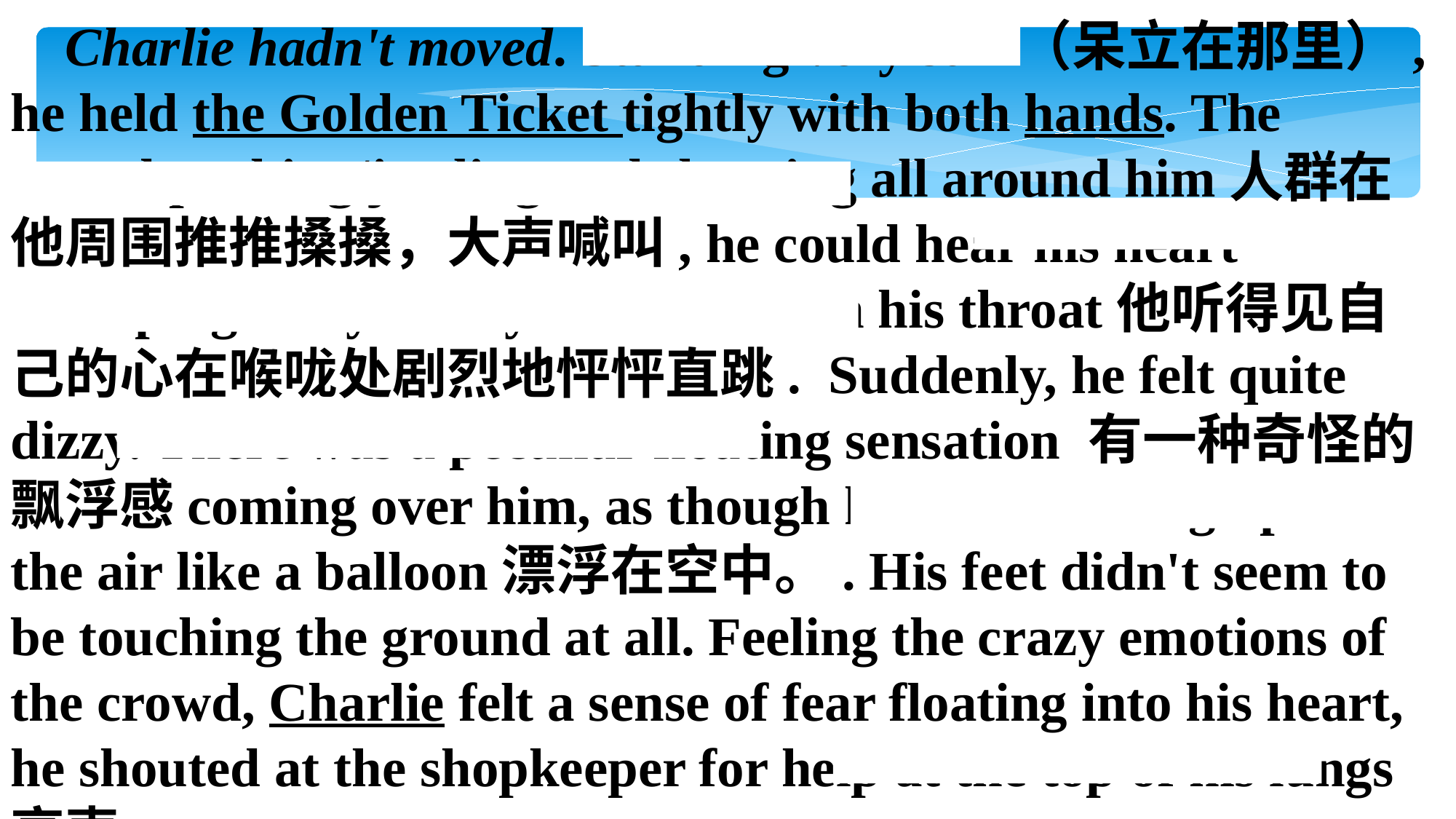

Charlie hadn't moved. Standing very still（呆立在那里）, he held the Golden Ticket tightly with both hands. The crowd pushing/jostling and shouting all around him人群在他周围推推搡搡，大声喊叫, he could hear his heart thumping away loudly somewhere in his throat他听得见自己的心在喉咙处剧烈地怦怦直跳.  Suddenly, he felt quite dizzy. There was a peculiar floating sensation 有一种奇怪的飘浮感coming over him, as though he were floating up in the air like a balloon漂浮在空中。. His feet didn't seem to be touching the ground at all. Feeling the crazy emotions of the crowd, Charlie felt a sense of fear floating into his heart, he shouted at the shopkeeper for help at the top of his lungs高声.